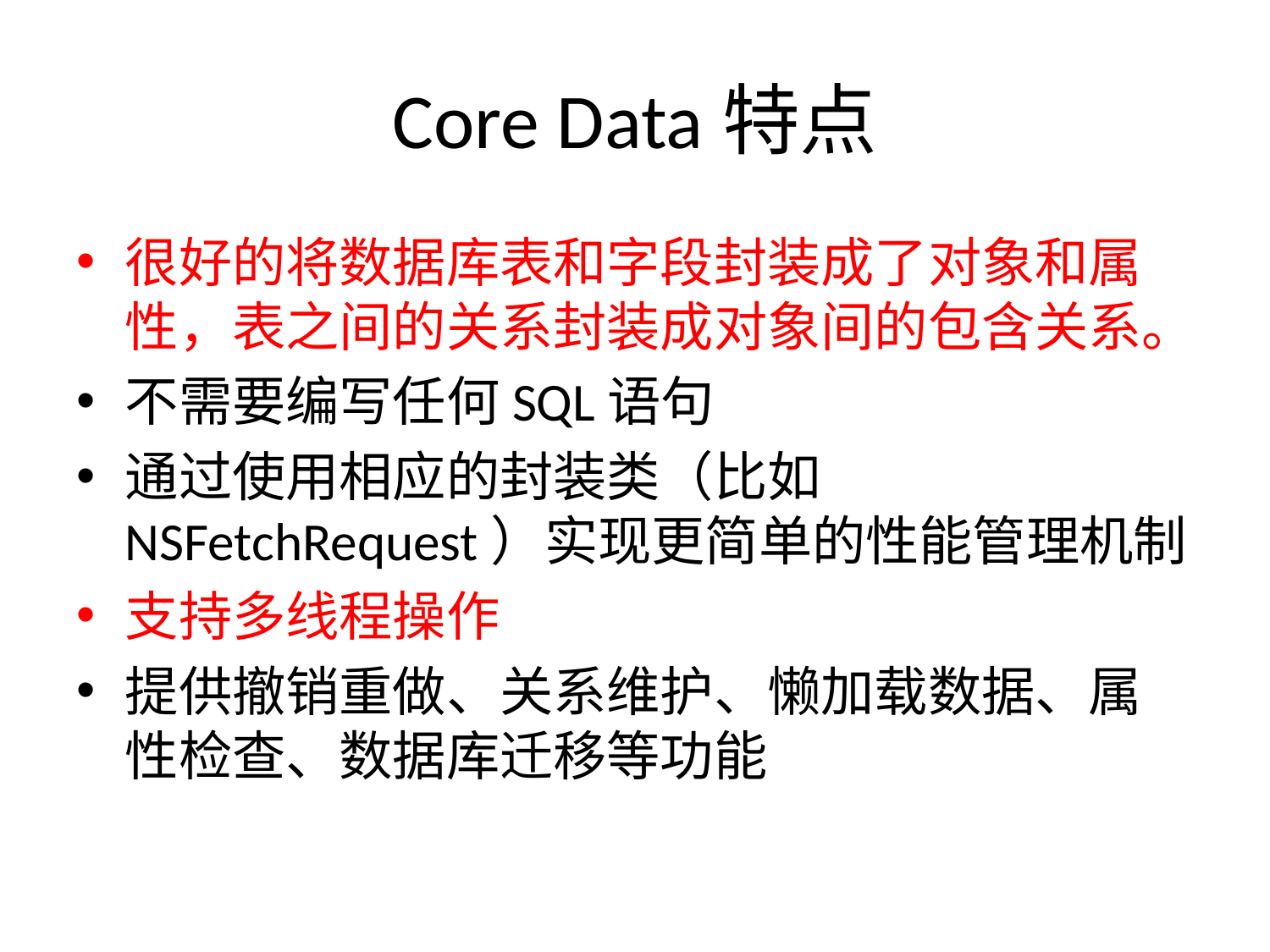

# Core Data特点
很好的将数据库表和字段封装成了对象和属性，表之间的关系封装成对象间的包含关系。
不需要编写任何SQL语句
通过使用相应的封装类（比如NSFetchRequest）实现更简单的性能管理机制
支持多线程操作
提供撤销重做、关系维护、懒加载数据、属性检查、数据库迁移等功能